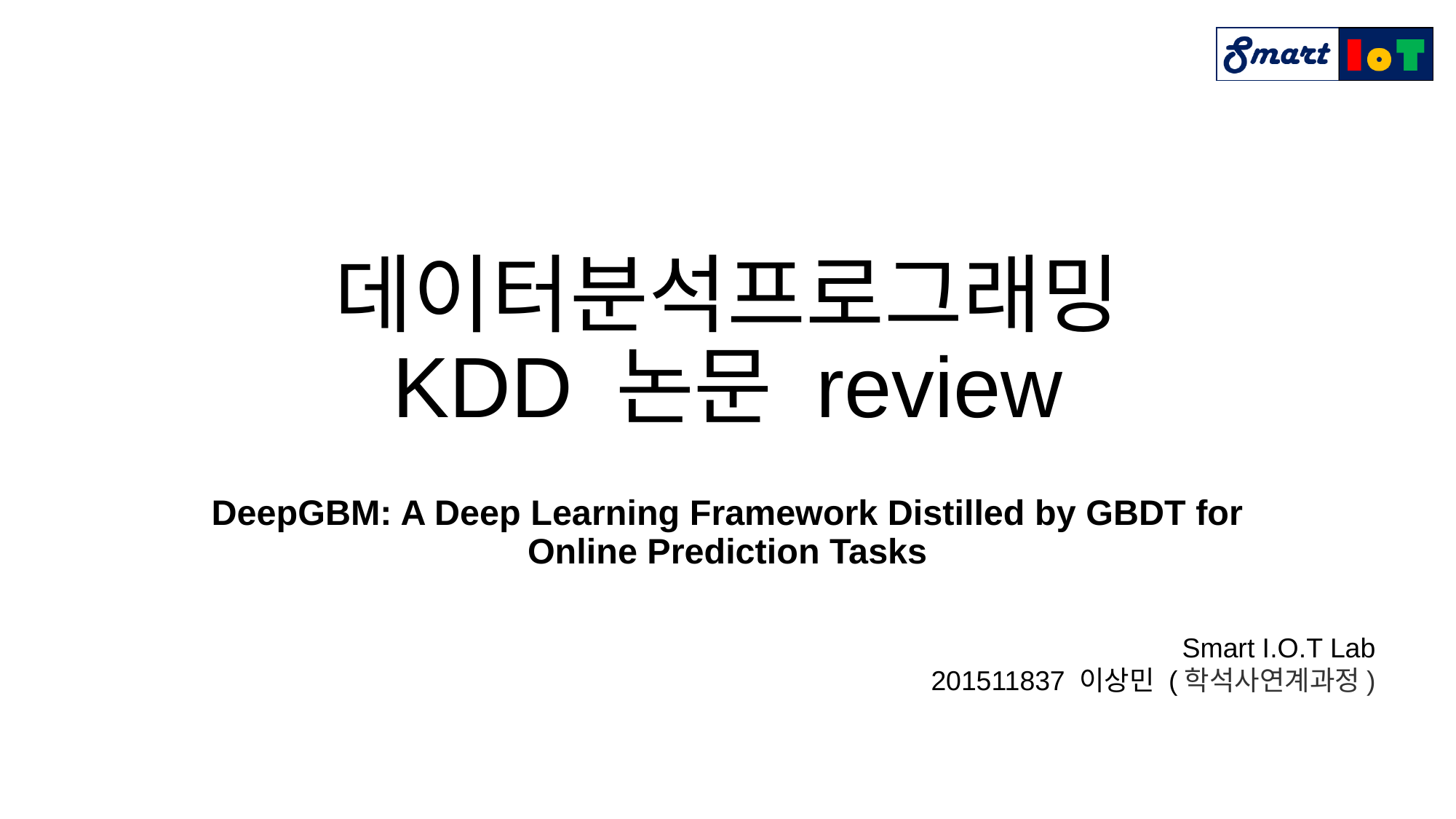

# 데이터분석프로그래밍 KDD 논문 review
DeepGBM: A Deep Learning Framework Distilled by GBDT for Online Prediction Tasks
Smart I.O.T Lab
201511837 이상민 (학석사연계과정)